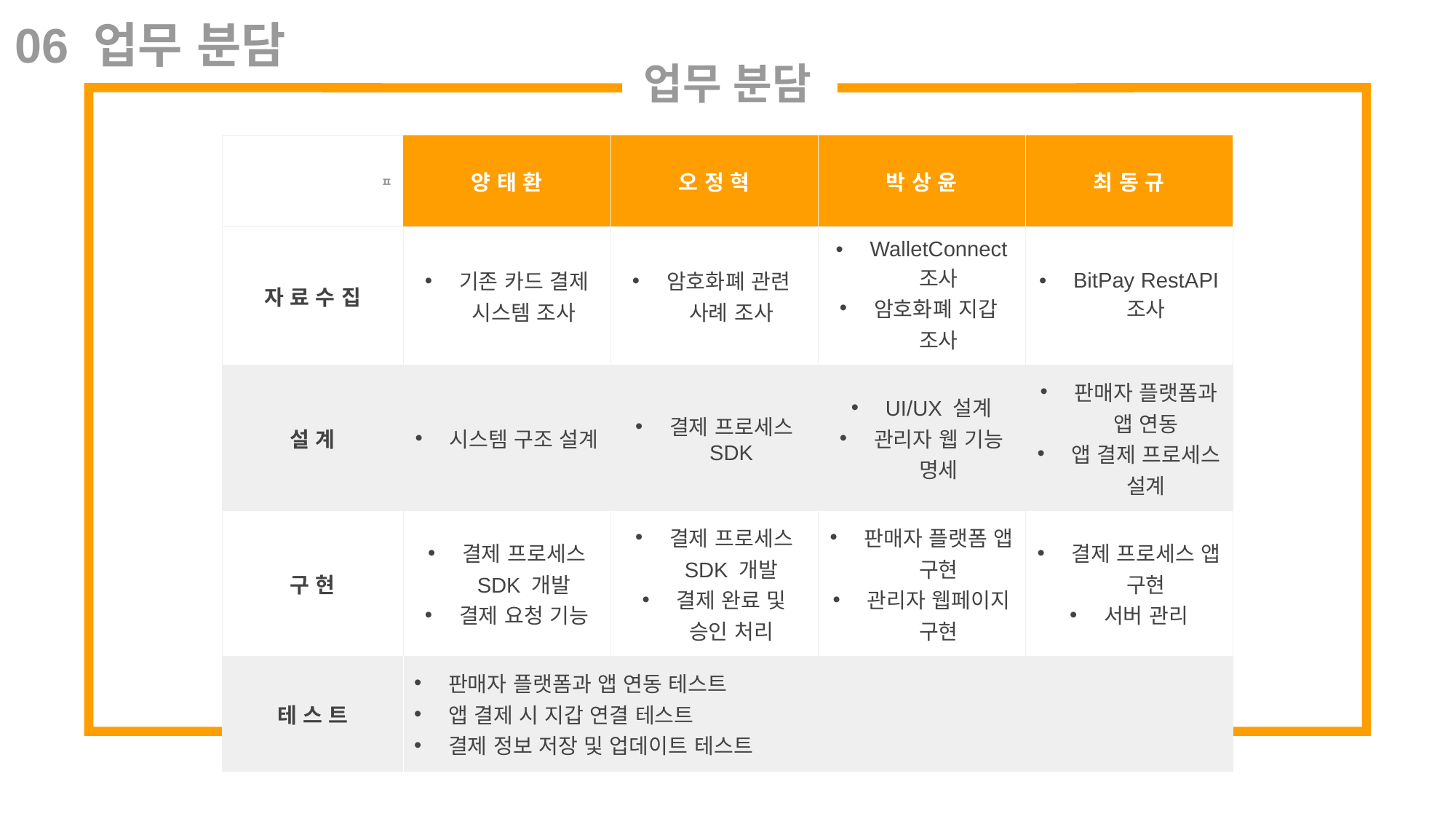

06 업무 분담
업무 분담
| ㅍ | 양 태 환 | 오 정 혁 | 박 상 윤 | 최 동 규 |
| --- | --- | --- | --- | --- |
| 자 료 수 집 | 기존 카드 결제 시스템 조사 | 암호화폐 관련 사례 조사 | WalletConnect 조사 암호화폐 지갑 조사 | BitPay RestAPI 조사 |
| 설 계 | 시스템 구조 설계 | 결제 프로세스 SDK | UI/UX 설계 관리자 웹 기능 명세 | 판매자 플랫폼과 앱 연동 앱 결제 프로세스 설계 |
| 구 현 | 결제 프로세스 SDK 개발 결제 요청 기능 | 결제 프로세스 SDK 개발 결제 완료 및 승인 처리 | 판매자 플랫폼 앱 구현 관리자 웹페이지 구현 | 결제 프로세스 앱 구현 서버 관리 |
| 테 스 트 | 판매자 플랫폼과 앱 연동 테스트 앱 결제 시 지갑 연결 테스트 결제 정보 저장 및 업데이트 테스트 | ✔ Free time | ✔ Free time | ✔ Free time |